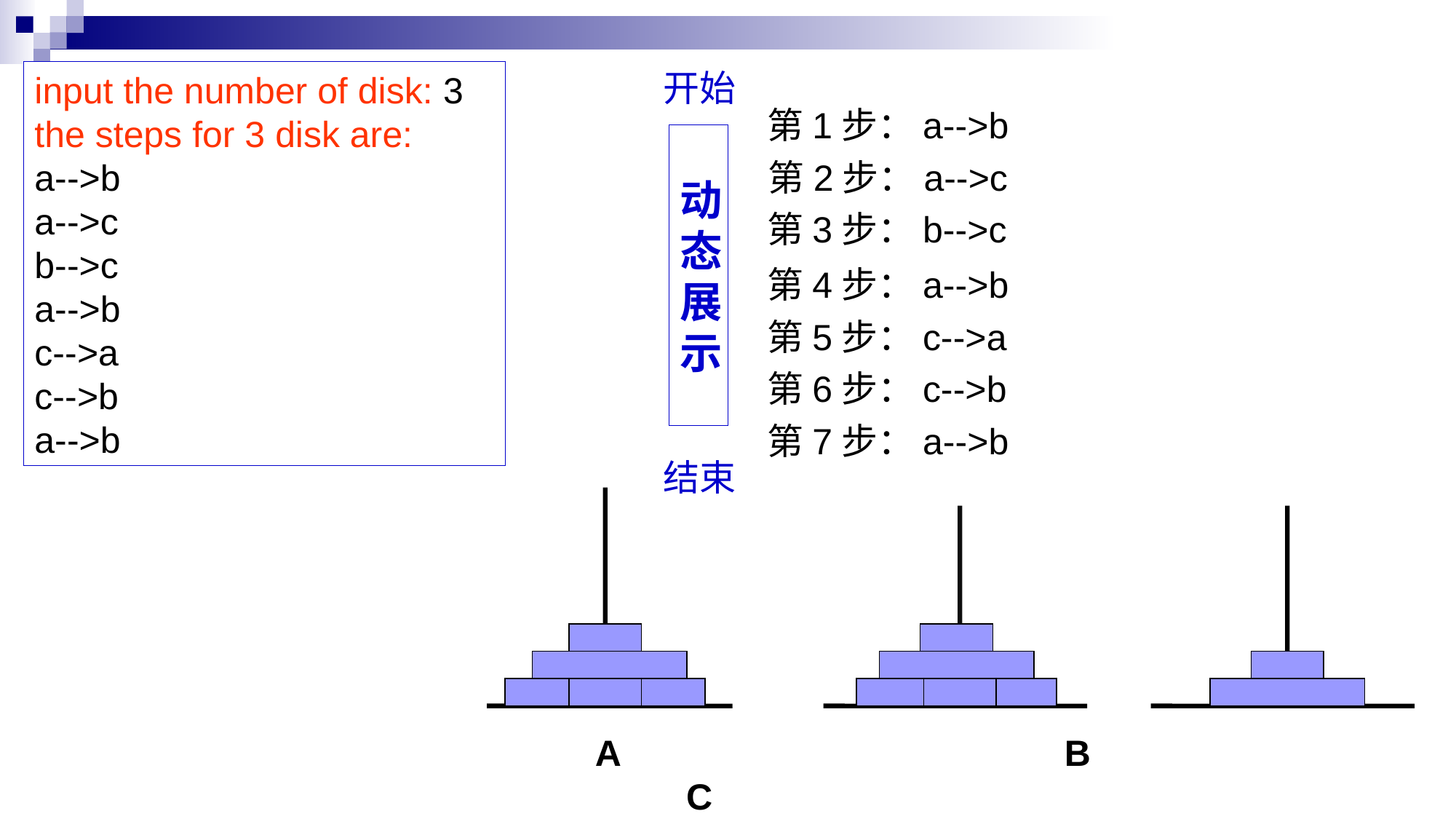

开始
input the number of disk: 3
the steps for 3 disk are:
a-->b
a-->c
b-->c
a-->b
c-->a
c-->b
a-->b
第1步：a-->b
动态展示
第2步：a-->c
第3步：b-->c
第4步：a-->b
第5步：c-->a
第6步：c-->b
第7步：a-->b
结束

      A			                    B		                    C